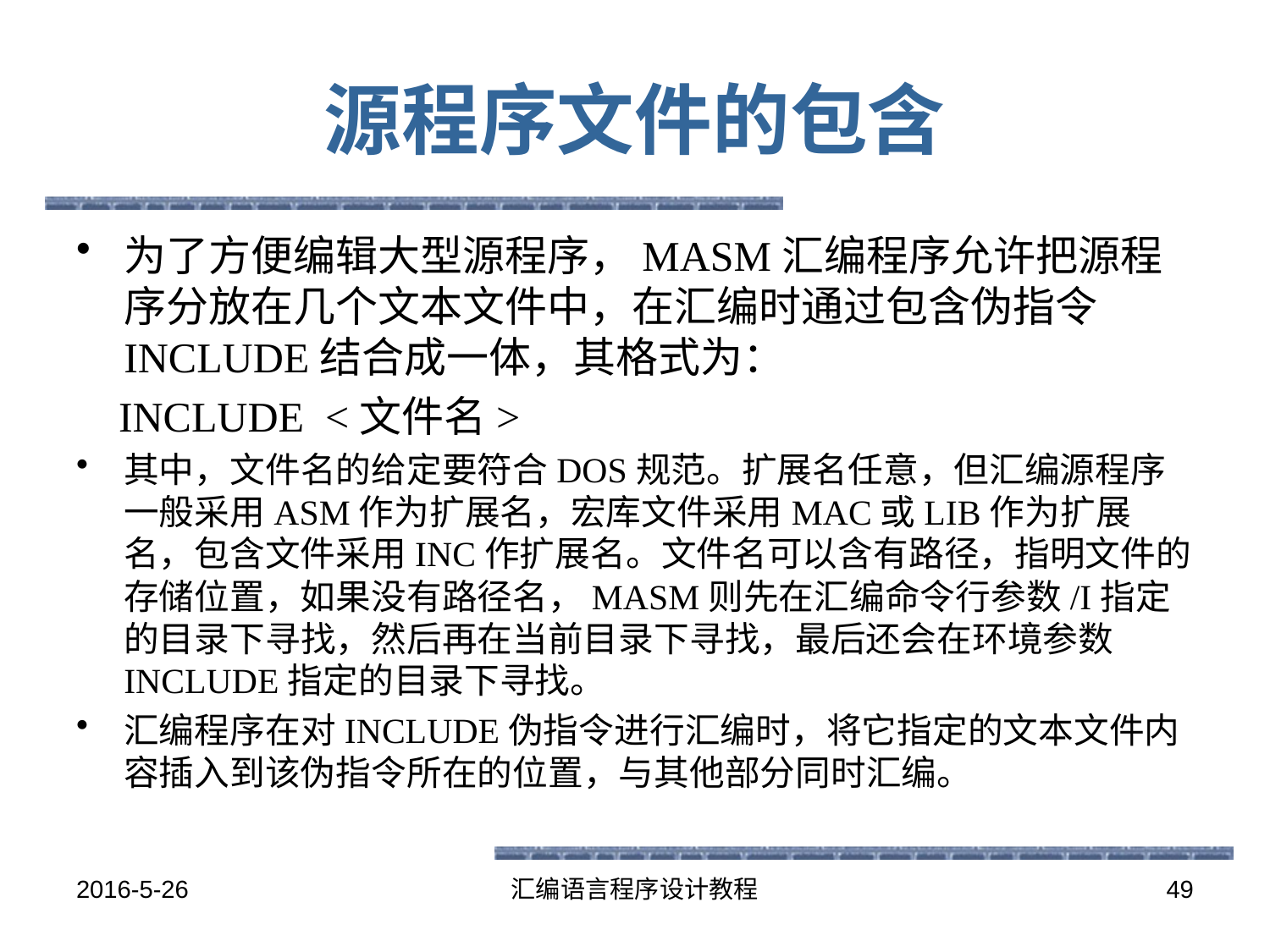

# 源程序文件的包含
为了方便编辑大型源程序，MASM汇编程序允许把源程序分放在几个文本文件中，在汇编时通过包含伪指令INCLUDE结合成一体，其格式为：
    INCLUDE  <文件名>
其中，文件名的给定要符合DOS规范。扩展名任意，但汇编源程序一般采用ASM作为扩展名，宏库文件采用MAC或LIB作为扩展名，包含文件采用INC作扩展名。文件名可以含有路径，指明文件的存储位置，如果没有路径名，MASM则先在汇编命令行参数/I指定的目录下寻找，然后再在当前目录下寻找，最后还会在环境参数INCLUDE指定的目录下寻找。
汇编程序在对INCLUDE伪指令进行汇编时，将它指定的文本文件内容插入到该伪指令所在的位置，与其他部分同时汇编。
2016-5-26
汇编语言程序设计教程
49